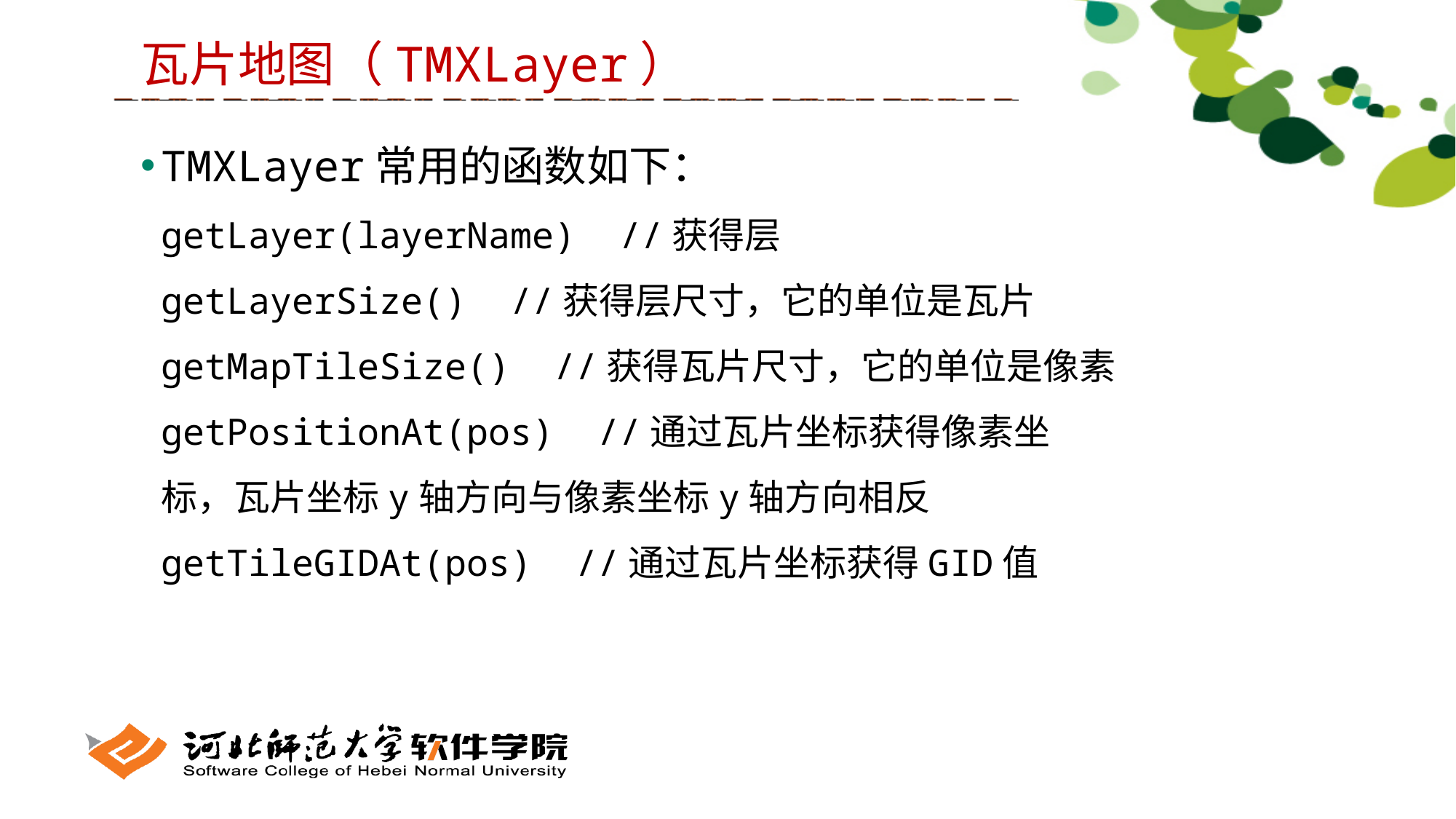

瓦片地图（TMXLayer）

TMXLayer常用的函数如下： 
getLayer(layerName)  //获得层
getLayerSize()  //获得层尺寸，它的单位是瓦片
getMapTileSize()  //获得瓦片尺寸，它的单位是像素
getPositionAt(pos)  //通过瓦片坐标获得像素坐标，瓦片坐标y轴方向与像素坐标y轴方向相反
getTileGIDAt(pos)  //通过瓦片坐标获得GID值